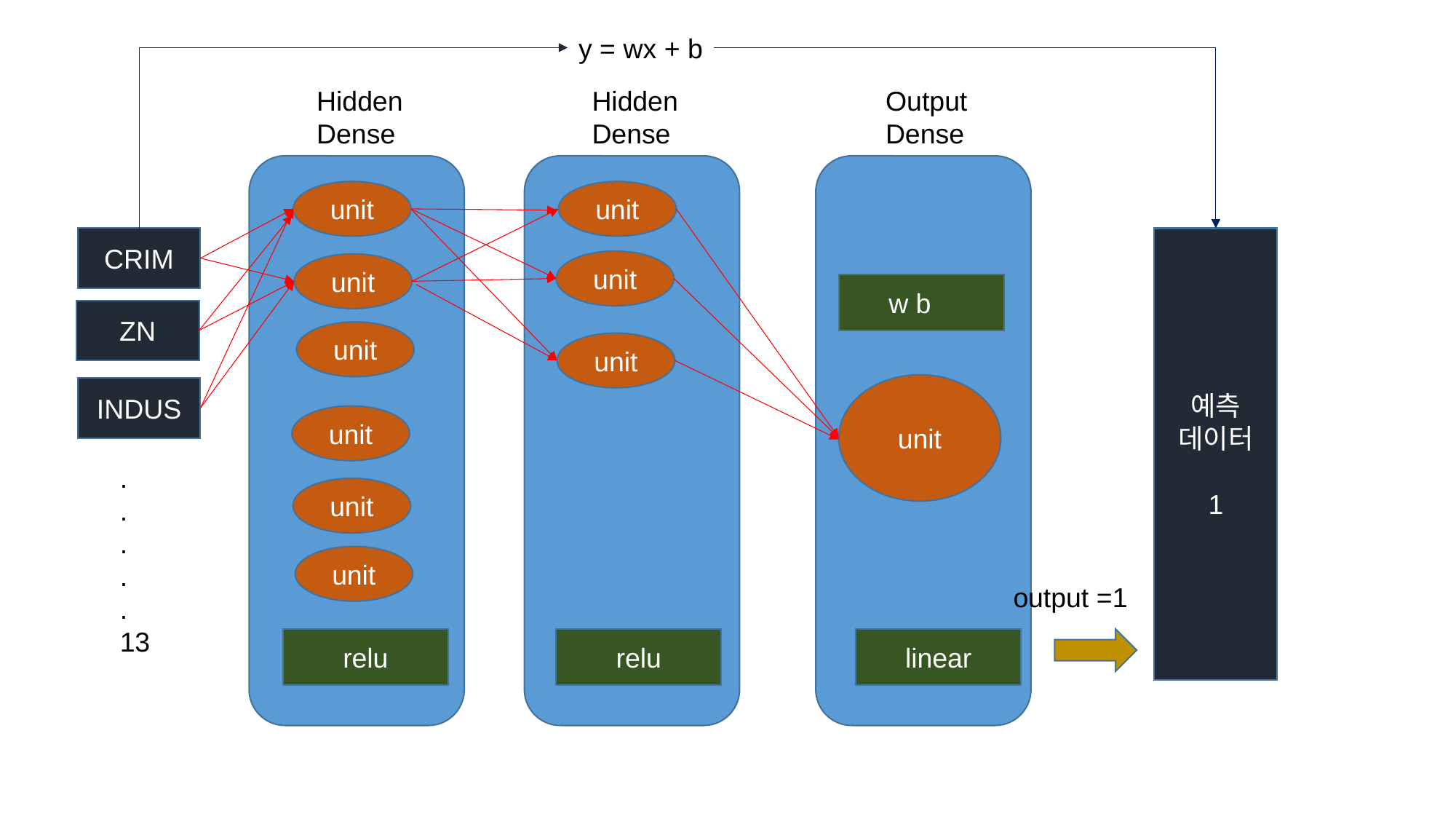

y = wx + b
Hidden
Dense
Hidden
Dense
Output
Dense

unit
unit
CRIM
예측
데이터

1
unit
unit
w b
ZN
unit
unit
unit
INDUS
unit
.
.
.
.
.
13
unit
unit
output =1
relu
relu
linear